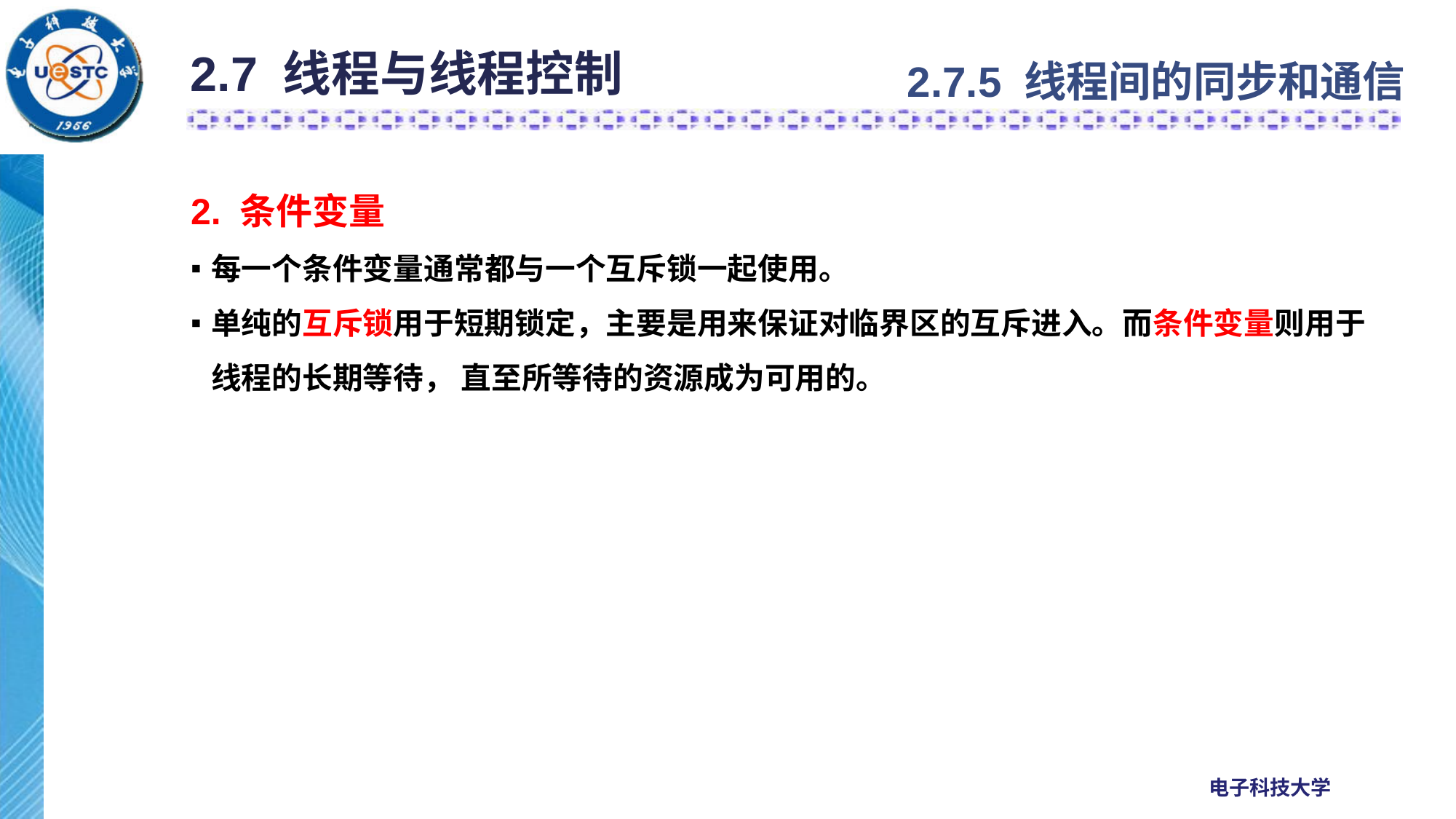

2.7 线程与线程控制
2.7.5 线程间的同步和通信
2. 条件变量
每一个条件变量通常都与一个互斥锁一起使用。
单纯的互斥锁用于短期锁定，主要是用来保证对临界区的互斥进入。而条件变量则用于线程的长期等待， 直至所等待的资源成为可用的。